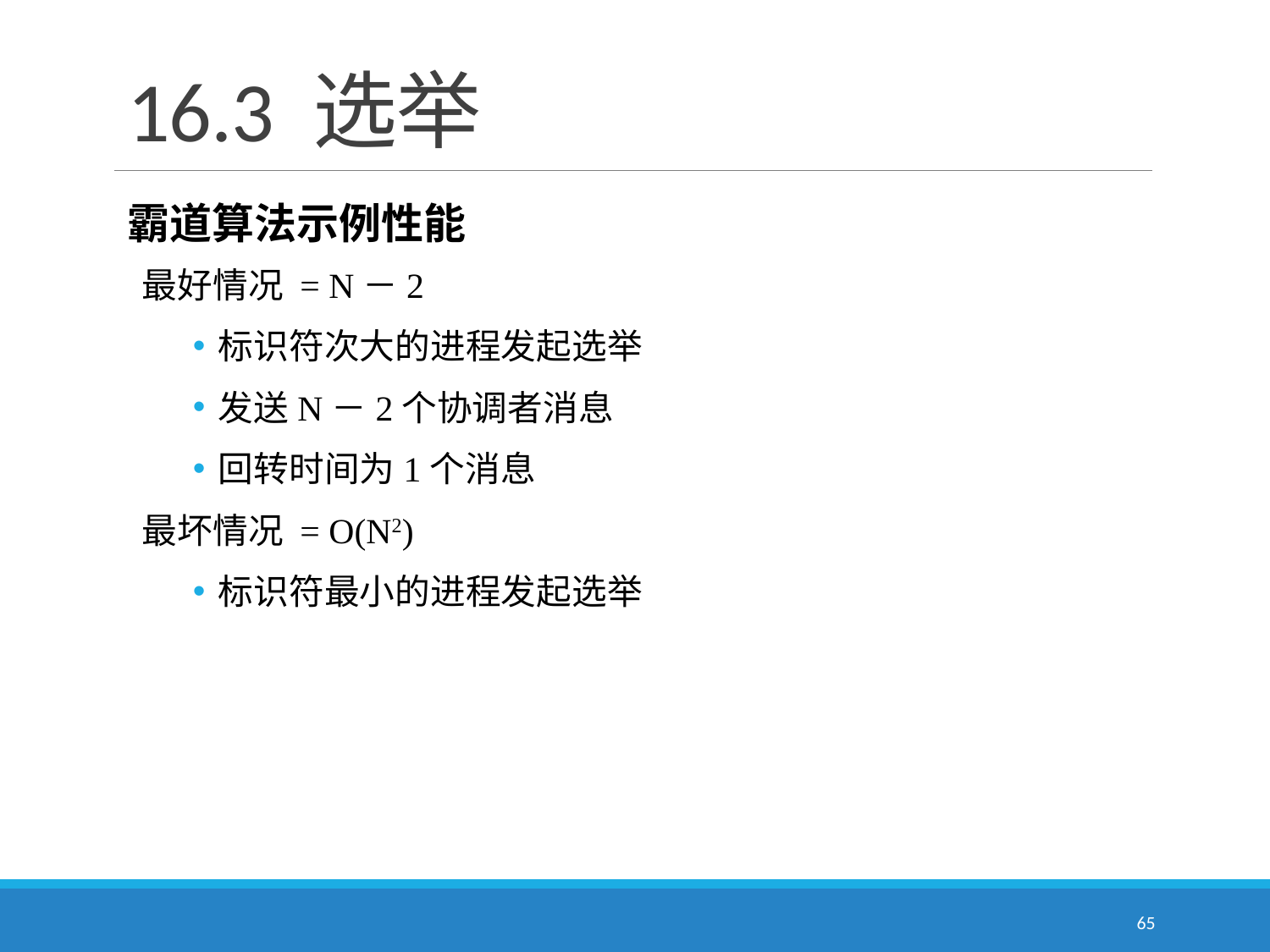

# 16.3 选举
霸道算法示例性能
最好情况 = N－2
标识符次大的进程发起选举
发送N－2个协调者消息
回转时间为1个消息
最坏情况 = O(N2)
标识符最小的进程发起选举

65